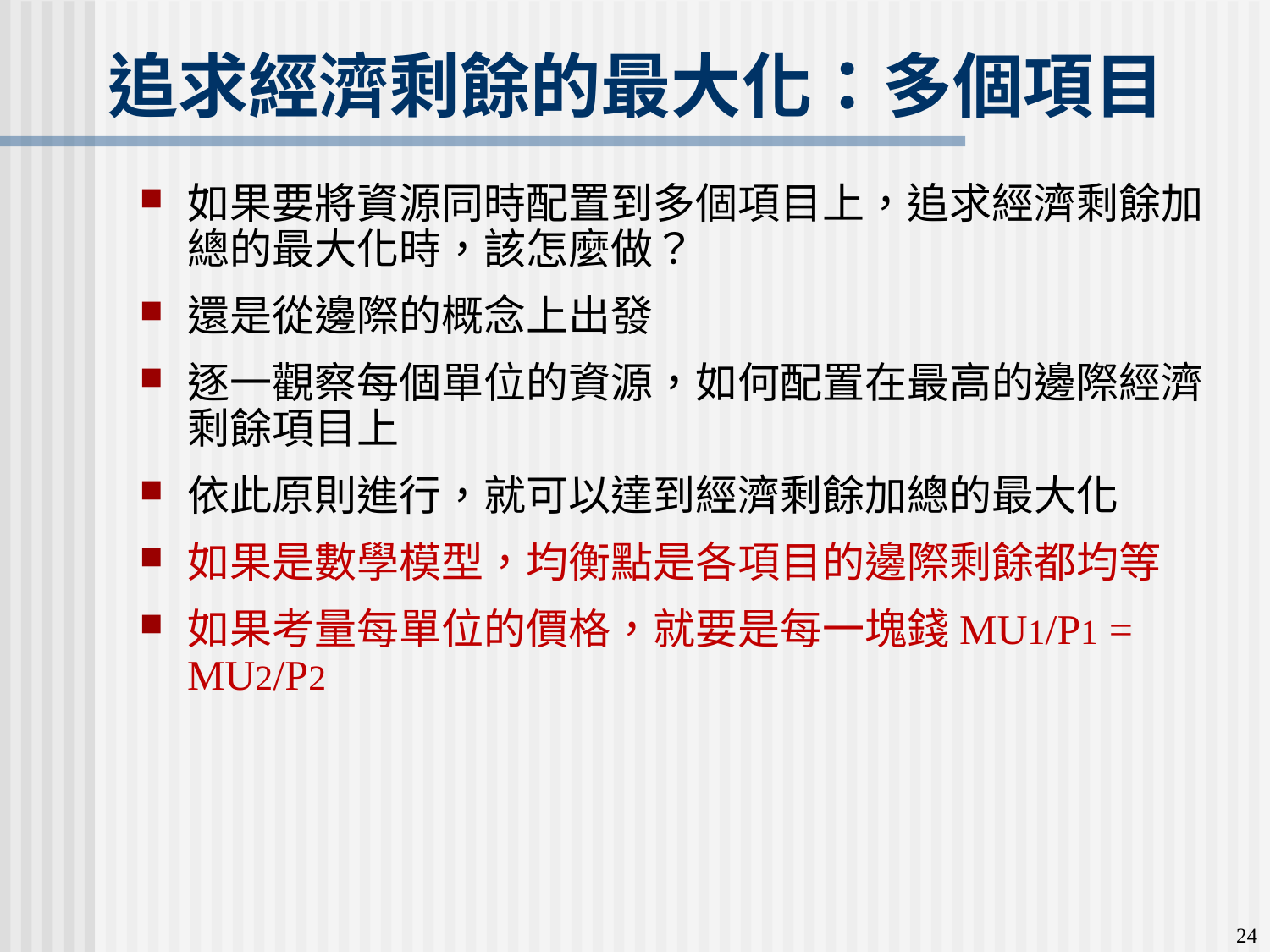

追求經濟剩餘的最大化：多個項目
如果要將資源同時配置到多個項目上，追求經濟剩餘加總的最大化時，該怎麼做？
還是從邊際的概念上出發
逐一觀察每個單位的資源，如何配置在最高的邊際經濟剩餘項目上
依此原則進行，就可以達到經濟剩餘加總的最大化
如果是數學模型，均衡點是各項目的邊際剩餘都均等
如果考量每單位的價格，就要是每一塊錢MU1/P1 = MU2/P2
24